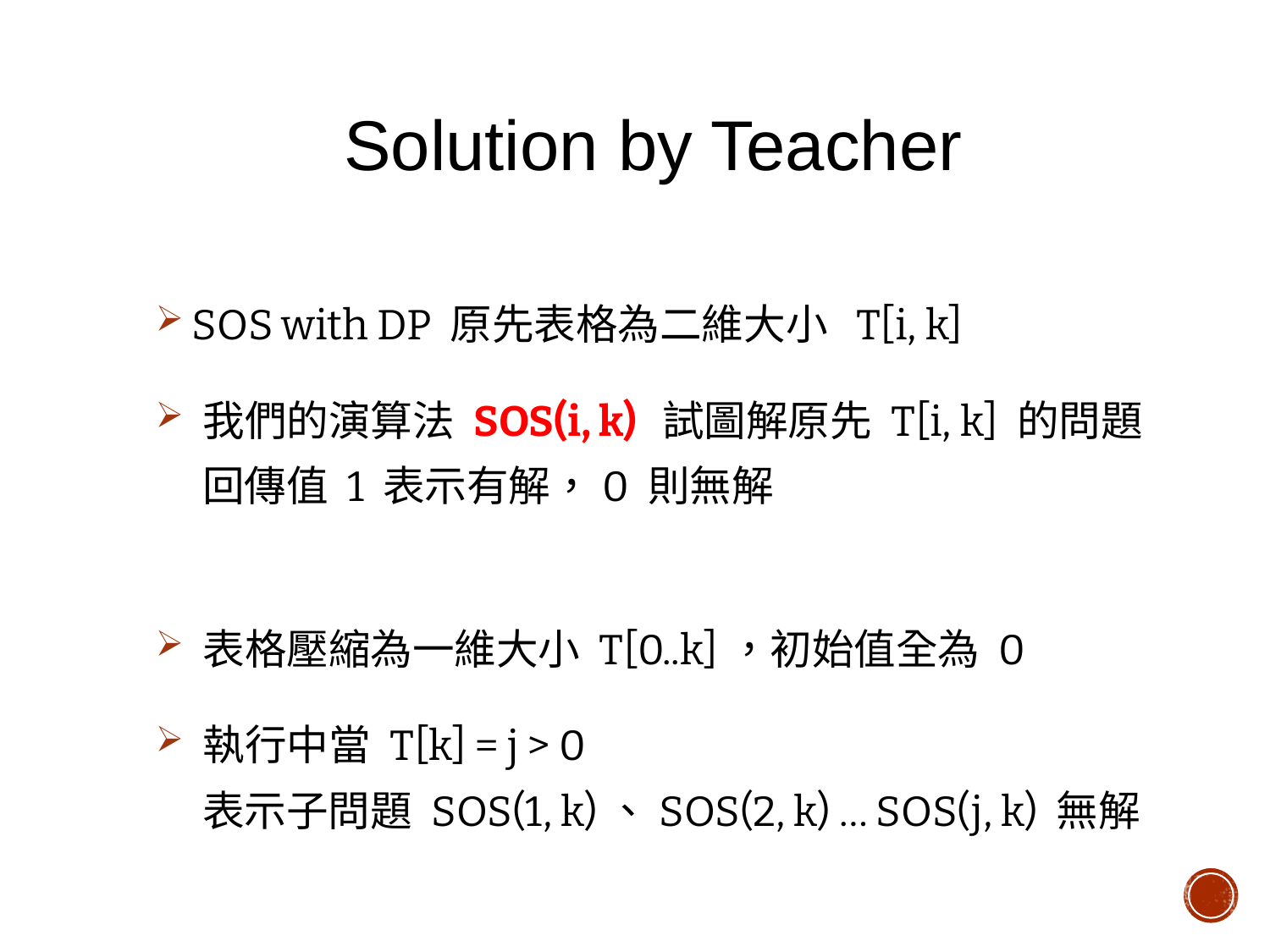

Solution by Teacher
 SOS with DP 原先表格為二維大小  T[i, k]
 我們的演算法 SOS(i, k)  試圖解原先 T[i, k] 的問題
    回傳值 1 表示有解，0 則無解

 表格壓縮為一維大小 T[0..k]，初始值全為 0
 執行中當 T[k] = j > 0
    表示子問題 SOS(1, k)、SOS(2, k) … SOS(j, k) 無解